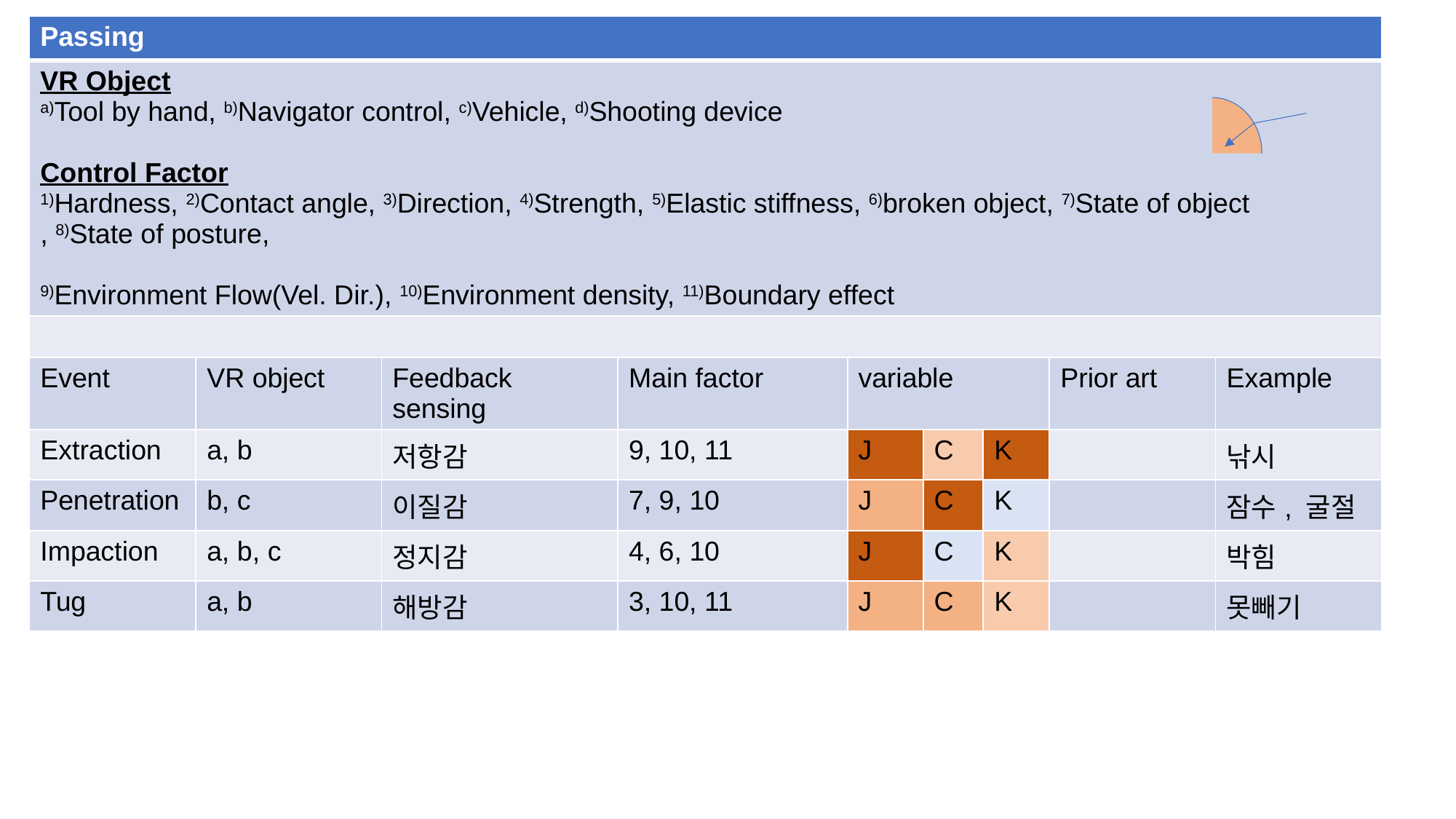

| Passing |  |  |  |  |  |  |  |  |
| --- | --- | --- | --- | --- | --- | --- | --- | --- |
| VR Object a)Tool by hand, b)Navigator control, c)Vehicle, d)Shooting device Control Factor 1)Hardness, 2)Contact angle, 3)Direction, 4)Strength, 5)Elastic stiffness, 6)broken object, 7)State of object , 8)State of posture, 9)Environment Flow(Vel. Dir.), 10)Environment density, 11)Boundary effect |  |  |  |  |  |  |  |  |
|  |  |  |  |  |  |  |  |  |
| Event | VR object | Feedback sensing | Main factor | variable |  |  | Prior art | Example |
| Extraction | a, b | 저항감 | 9, 10, 11 | J | C | K |  | 낚시 |
| Penetration | b, c | 이질감 | 7, 9, 10 | J | C | K |  | 잠수, 굴절 |
| Impaction | a, b, c | 정지감 | 4, 6, 10 | J | C | K |  | 박힘 |
| Tug | a, b | 해방감 | 3, 10, 11 | J | C | K |  | 못빼기 |